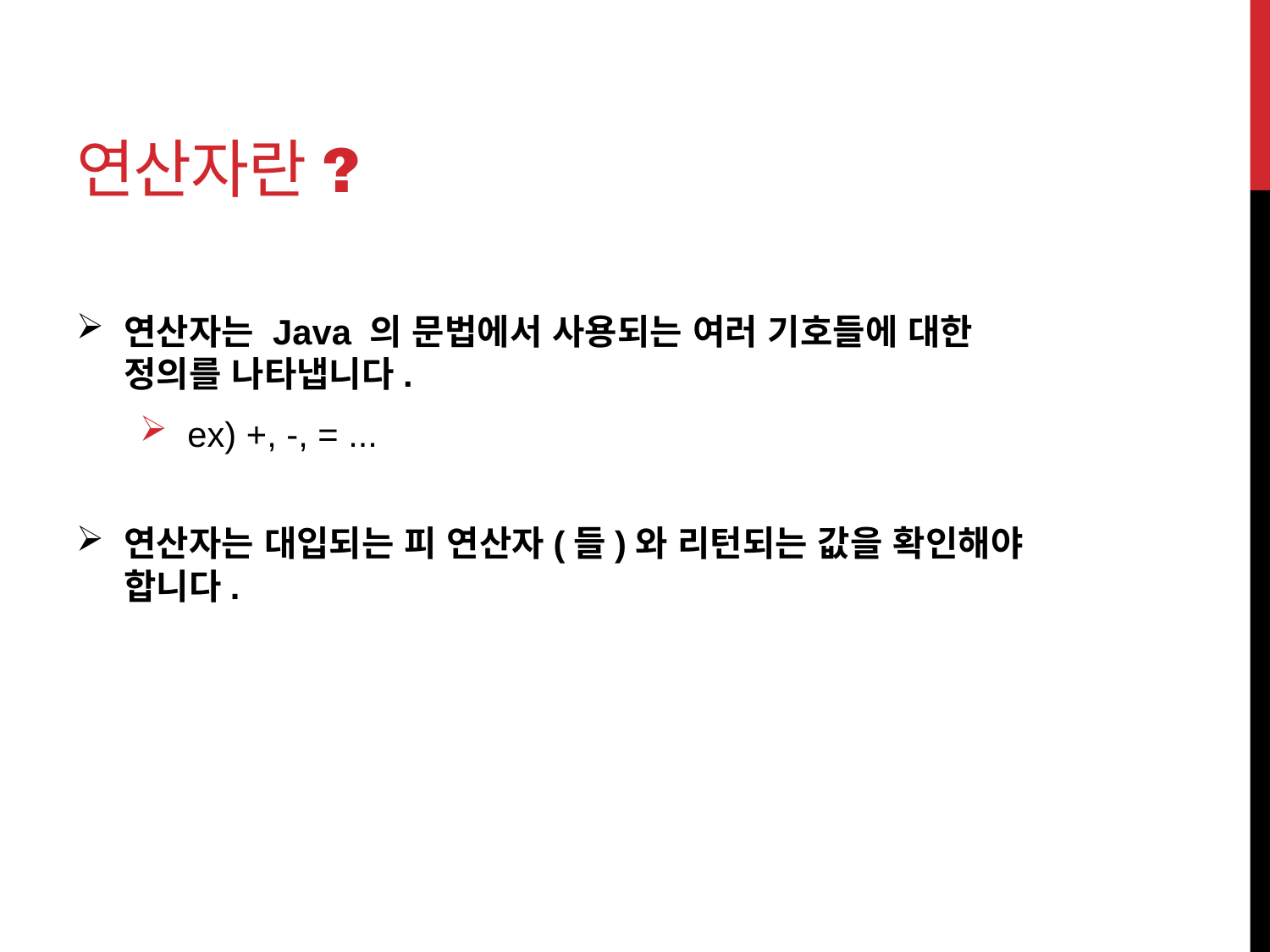

# 연산자란?

연산자는 Java 의 문법에서 사용되는 여러 기호들에 대한
정의를 나타냅니다.
ex) +, -, = ...

연산자는 대입되는 피 연산자(들)와 리턴되는 값을 확인해야
합니다.